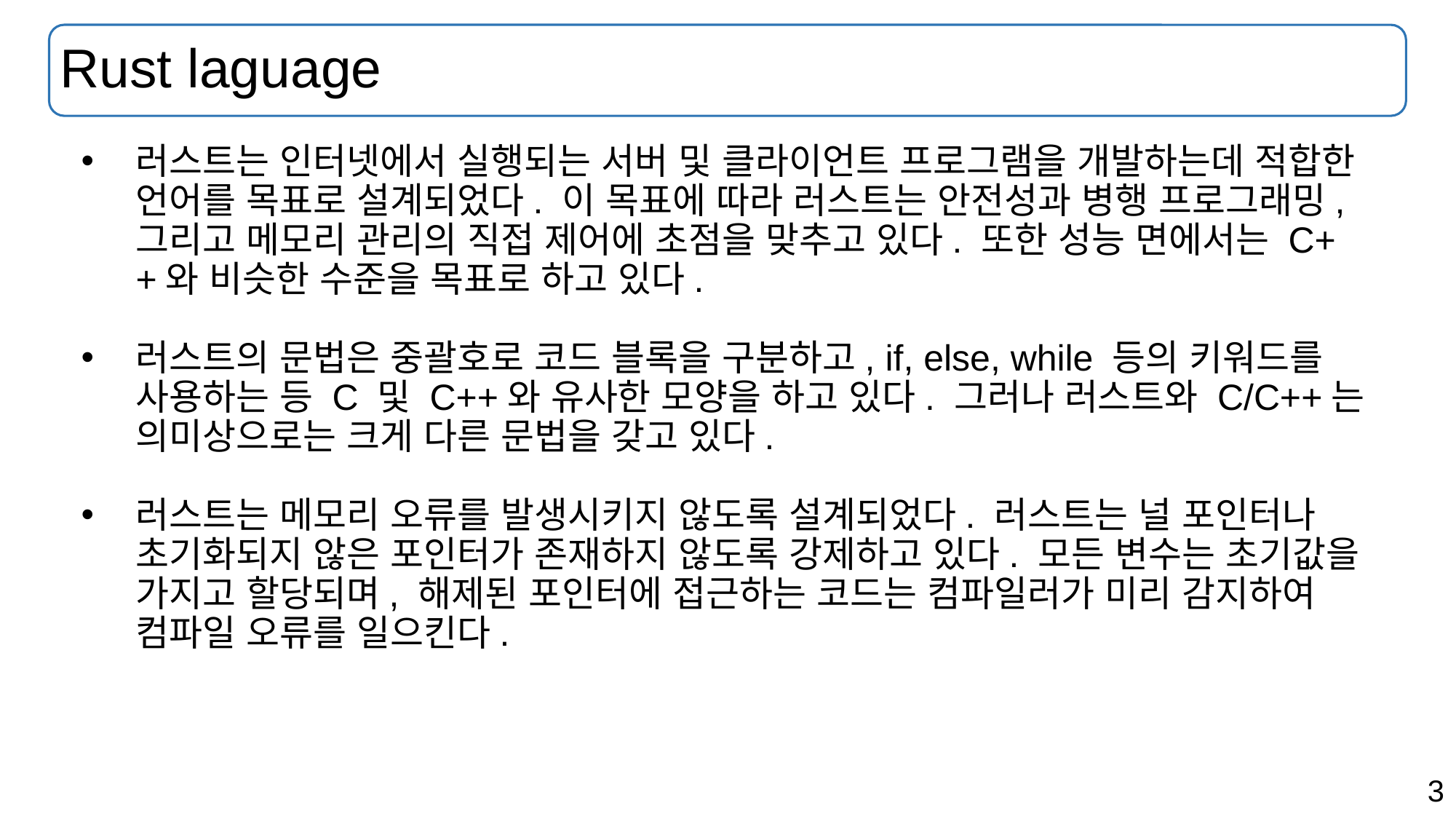

# Rust laguage
러스트는 인터넷에서 실행되는 서버 및 클라이언트 프로그램을 개발하는데 적합한 언어를 목표로 설계되었다. 이 목표에 따라 러스트는 안전성과 병행 프로그래밍, 그리고 메모리 관리의 직접 제어에 초점을 맞추고 있다. 또한 성능 면에서는 C++와 비슷한 수준을 목표로 하고 있다.

러스트의 문법은 중괄호로 코드 블록을 구분하고, if, else, while 등의 키워드를 사용하는 등 C 및 C++와 유사한 모양을 하고 있다. 그러나 러스트와 C/C++는 의미상으로는 크게 다른 문법을 갖고 있다.

러스트는 메모리 오류를 발생시키지 않도록 설계되었다. 러스트는 널 포인터나 초기화되지 않은 포인터가 존재하지 않도록 강제하고 있다. 모든 변수는 초기값을 가지고 할당되며, 해제된 포인터에 접근하는 코드는 컴파일러가 미리 감지하여 컴파일 오류를 일으킨다.